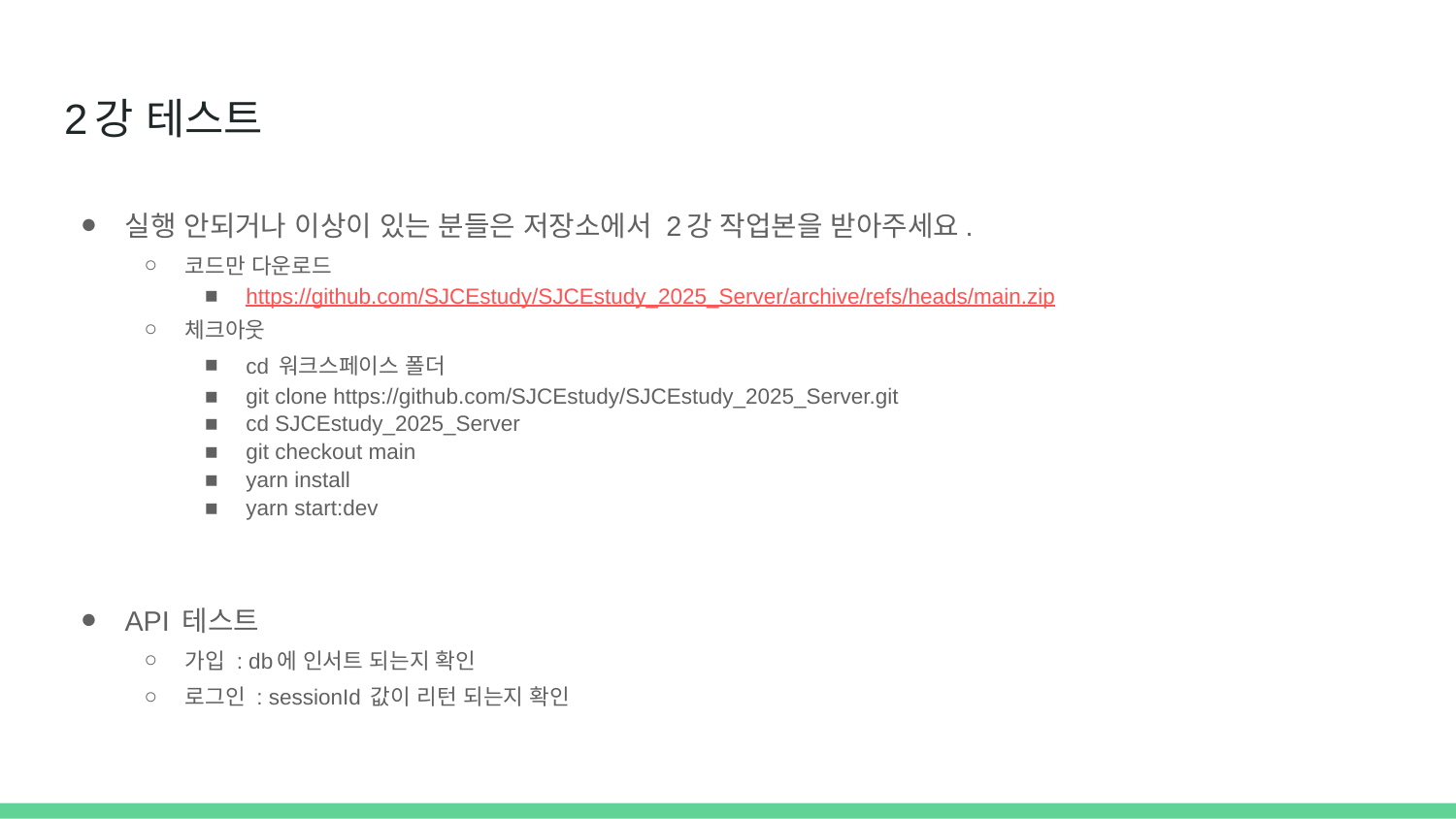

# 2강 테스트
실행 안되거나 이상이 있는 분들은 저장소에서 2강 작업본을 받아주세요.
코드만 다운로드
https://github.com/SJCEstudy/SJCEstudy_2025_Server/archive/refs/heads/main.zip
체크아웃
cd 워크스페이스 폴더
git clone https://github.com/SJCEstudy/SJCEstudy_2025_Server.git
cd SJCEstudy_2025_Server
git checkout main
yarn install
yarn start:dev

API 테스트
가입 : db에 인서트 되는지 확인
로그인 : sessionId 값이 리턴 되는지 확인